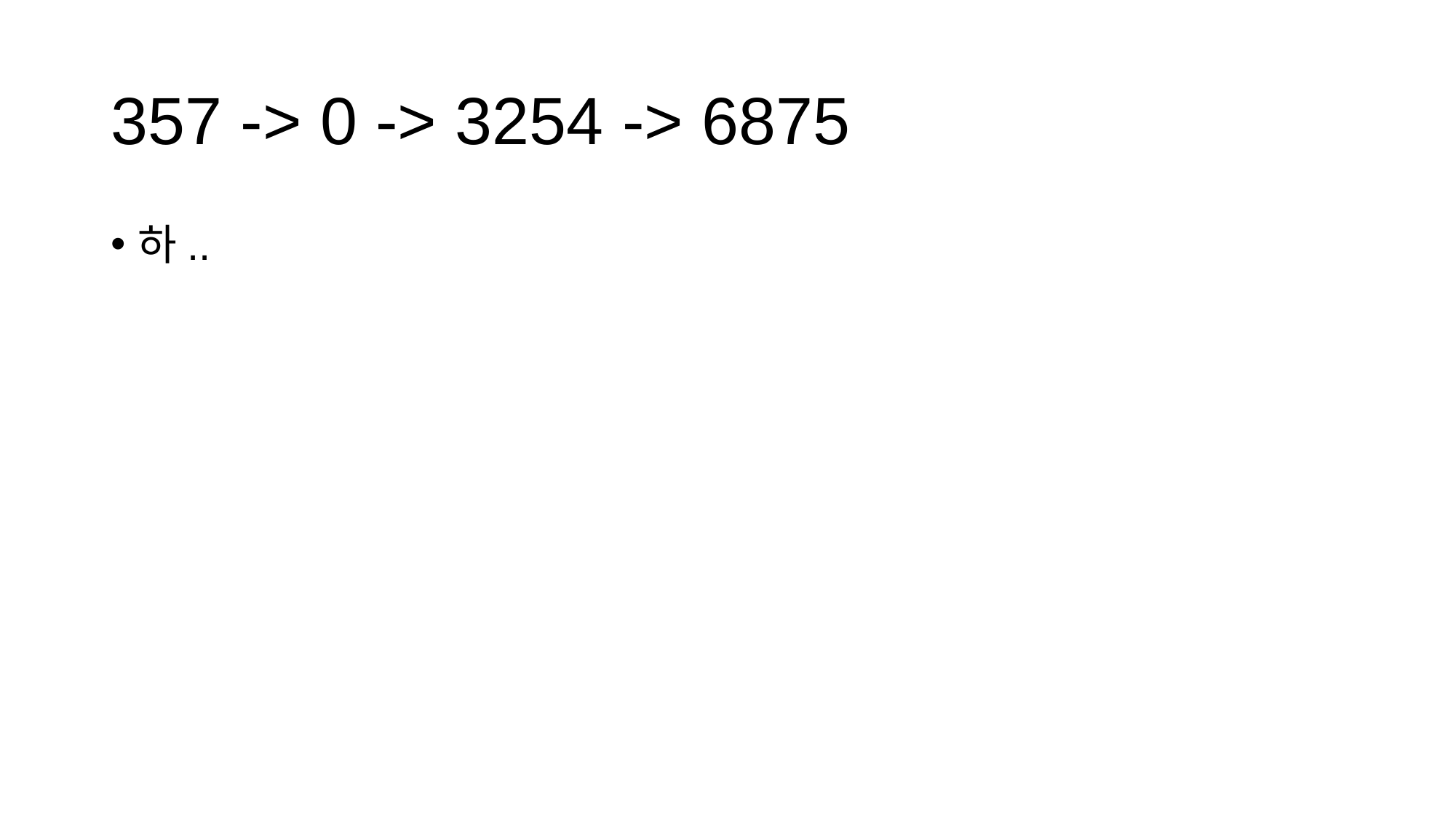

# 357 -> 0 -> 3254 -> 6875
하..